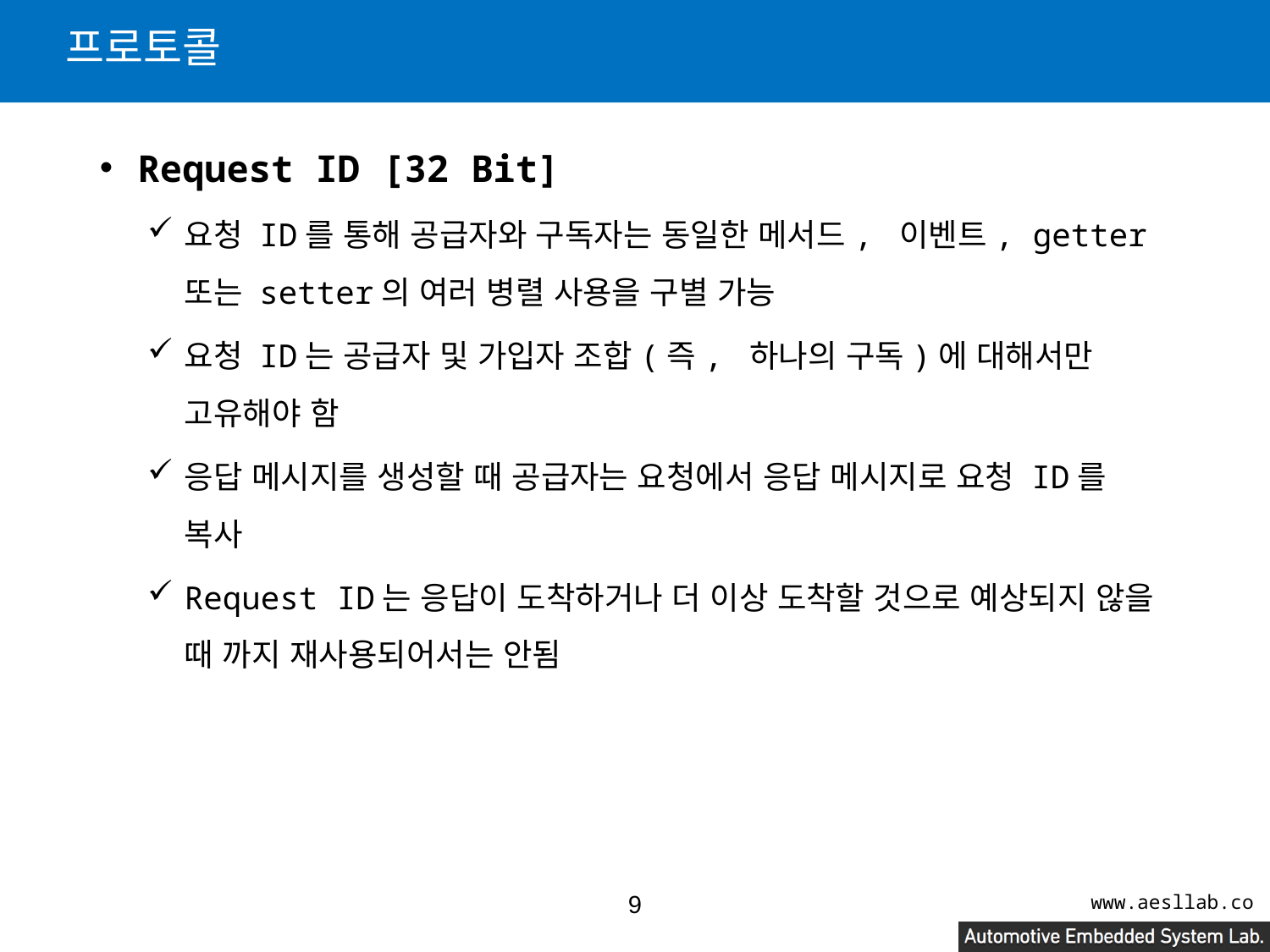

# 프로토콜
Request ID [32 Bit]
요청 ID를 통해 공급자와 구독자는 동일한 메서드, 이벤트, getter 또는 setter의 여러 병렬 사용을 구별 가능
요청 ID는 공급자 및 가입자 조합(즉, 하나의 구독)에 대해서만 고유해야 함
응답 메시지를 생성할 때 공급자는 요청에서 응답 메시지로 요청 ID를 복사
Request ID는 응답이 도착하거나 더 이상 도착할 것으로 예상되지 않을 때 까지 재사용되어서는 안됨

9